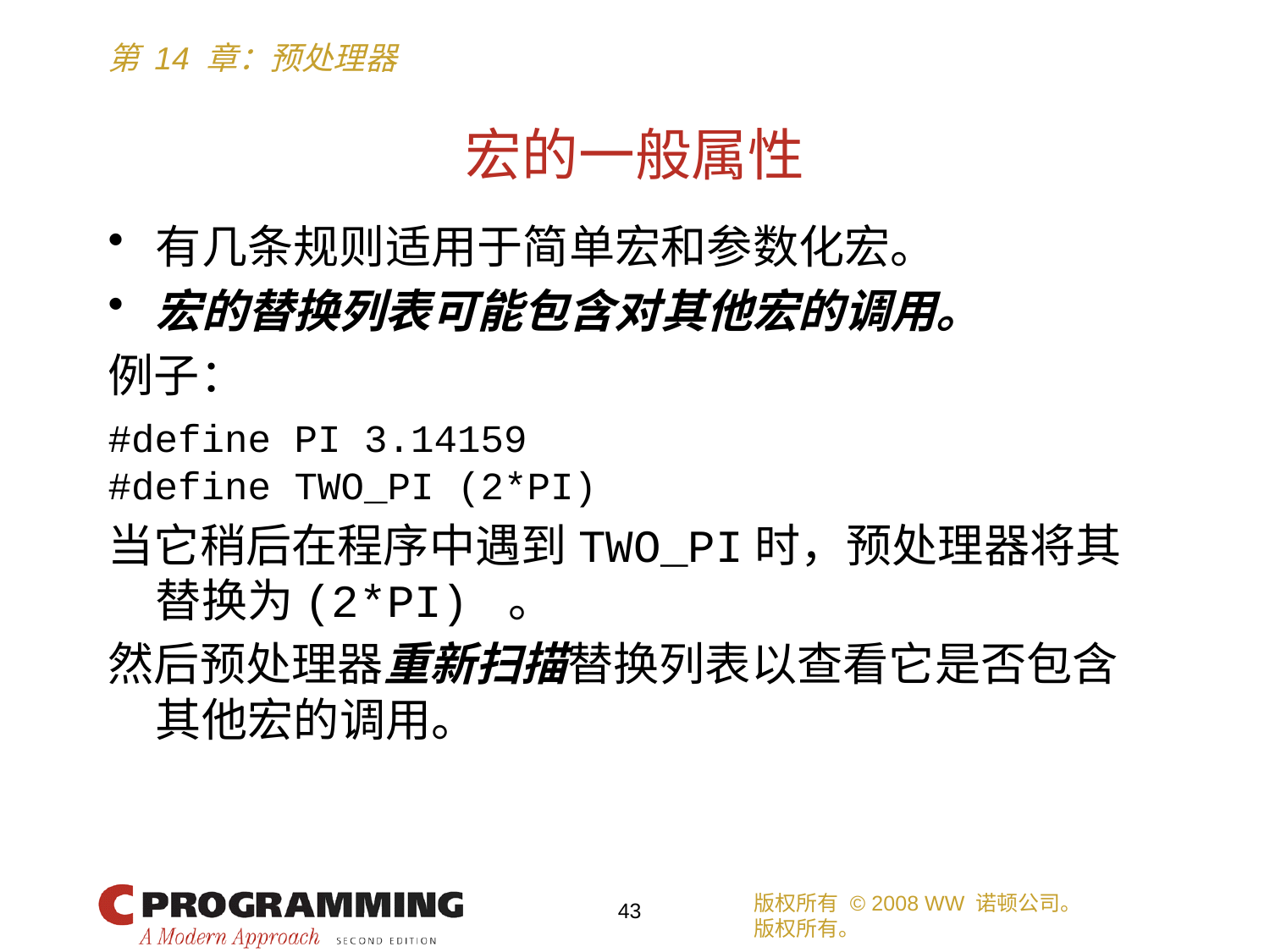

# 宏的一般属性
有几条规则适用于简单宏和参数化宏。
宏的替换列表可能包含对其他宏的调用。
例子：
#define PI 3.14159
#define TWO_PI (2*PI)
当它稍后在程序中遇到TWO_PI时，预处理器将其替换为(2*PI) 。
然后预处理器重新扫描替换列表以查看它是否包含其他宏的调用。
版权所有 © 2008 WW 诺顿公司。
版权所有。
43